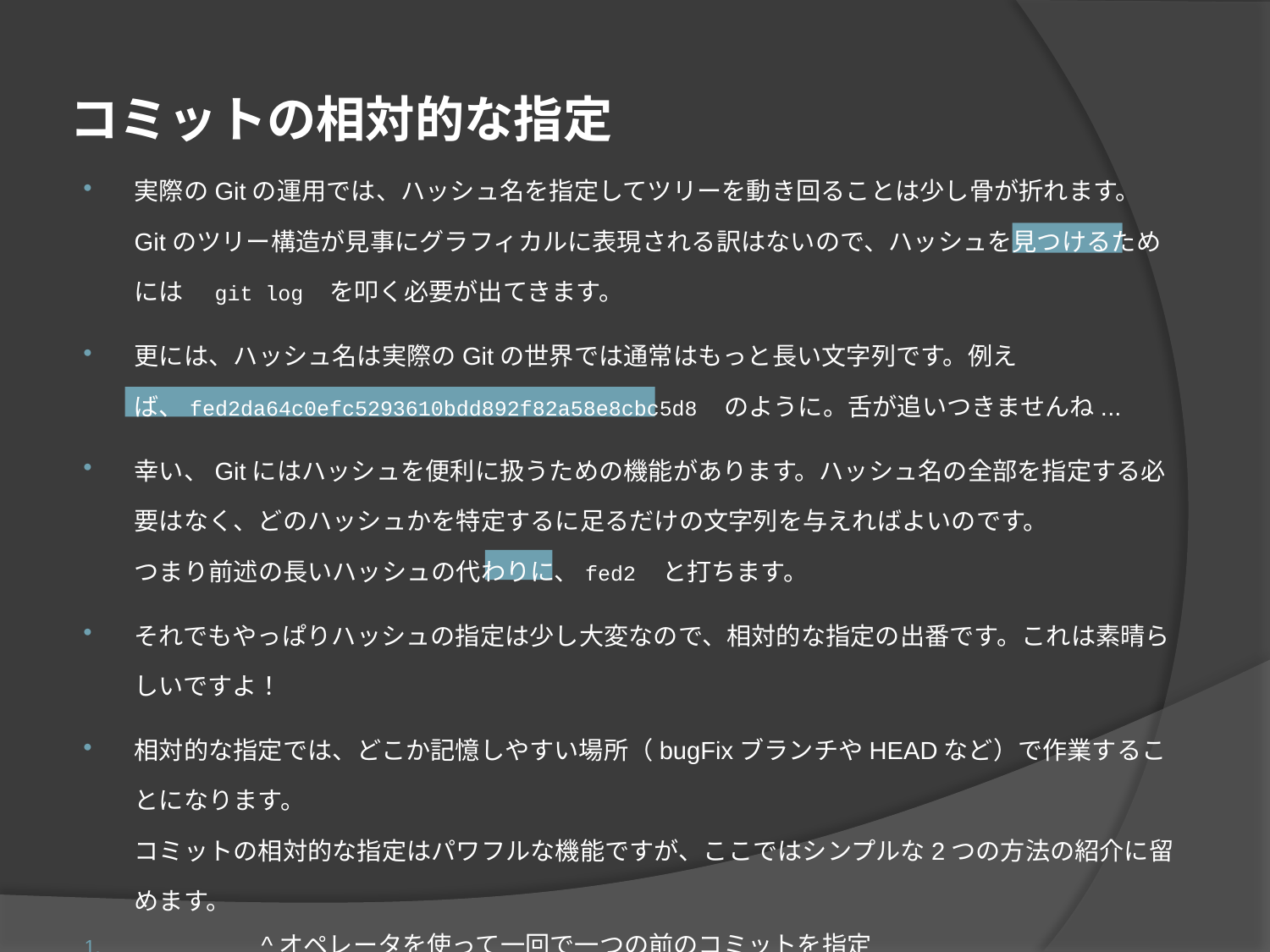

# コミットの相対的な指定
実際のGitの運用では、ハッシュ名を指定してツリーを動き回ることは少し骨が折れます。
Gitのツリー構造が見事にグラフィカルに表現される訳はないので、ハッシュを見つけるためには　git log　を叩く必要が出てきます。
更には、ハッシュ名は実際のGitの世界では通常はもっと長い文字列です。例えば、fed2da64c0efc5293610bdd892f82a58e8cbc5d8　のように。舌が追いつきませんね...
幸い、Gitにはハッシュを便利に扱うための機能があります。ハッシュ名の全部を指定する必要はなく、どのハッシュかを特定するに足るだけの文字列を与えればよいのです。
つまり前述の長いハッシュの代わりに、fed2　と打ちます。
それでもやっぱりハッシュの指定は少し大変なので、相対的な指定の出番です。これは素晴らしいですよ！
相対的な指定では、どこか記憶しやすい場所（bugFixブランチやHEADなど）で作業することになります。
コミットの相対的な指定はパワフルな機能ですが、ここではシンプルな2つの方法の紹介に留めます。
	^オペレータを使って一回で一つの前のコミットを指定
	~<num>オペレータを使って任意の個数分前のコミットを指定